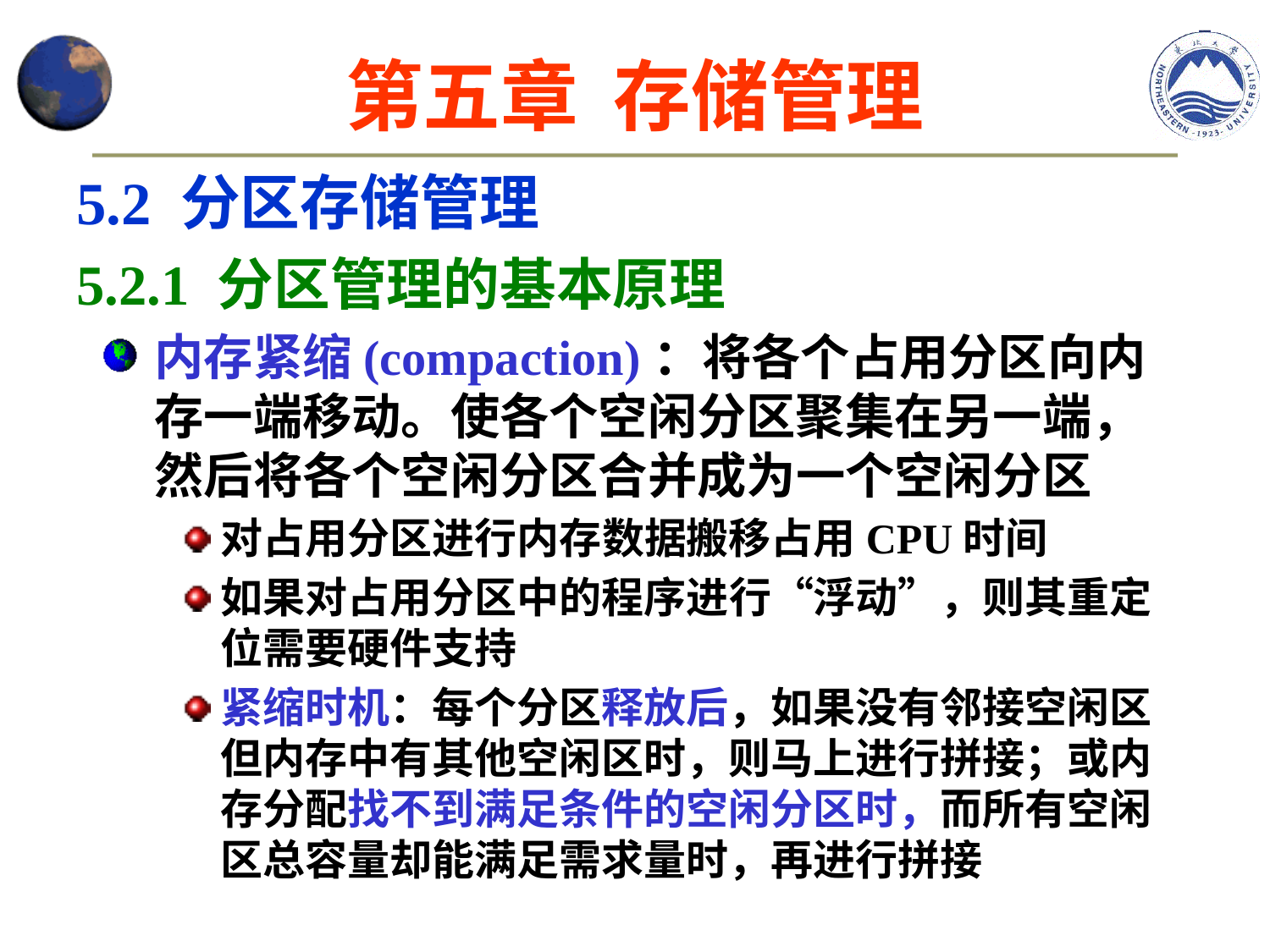

第五章  存储管理
5.2 分区存储管理
5.2.1 分区管理的基本原理
内存紧缩(compaction)：将各个占用分区向内存一端移动。使各个空闲分区聚集在另一端，然后将各个空闲分区合并成为一个空闲分区
对占用分区进行内存数据搬移占用CPU时间
如果对占用分区中的程序进行“浮动”，则其重定位需要硬件支持
紧缩时机：每个分区释放后，如果没有邻接空闲区但内存中有其他空闲区时，则马上进行拼接；或内存分配找不到满足条件的空闲分区时，而所有空闲区总容量却能满足需求量时，再进行拼接